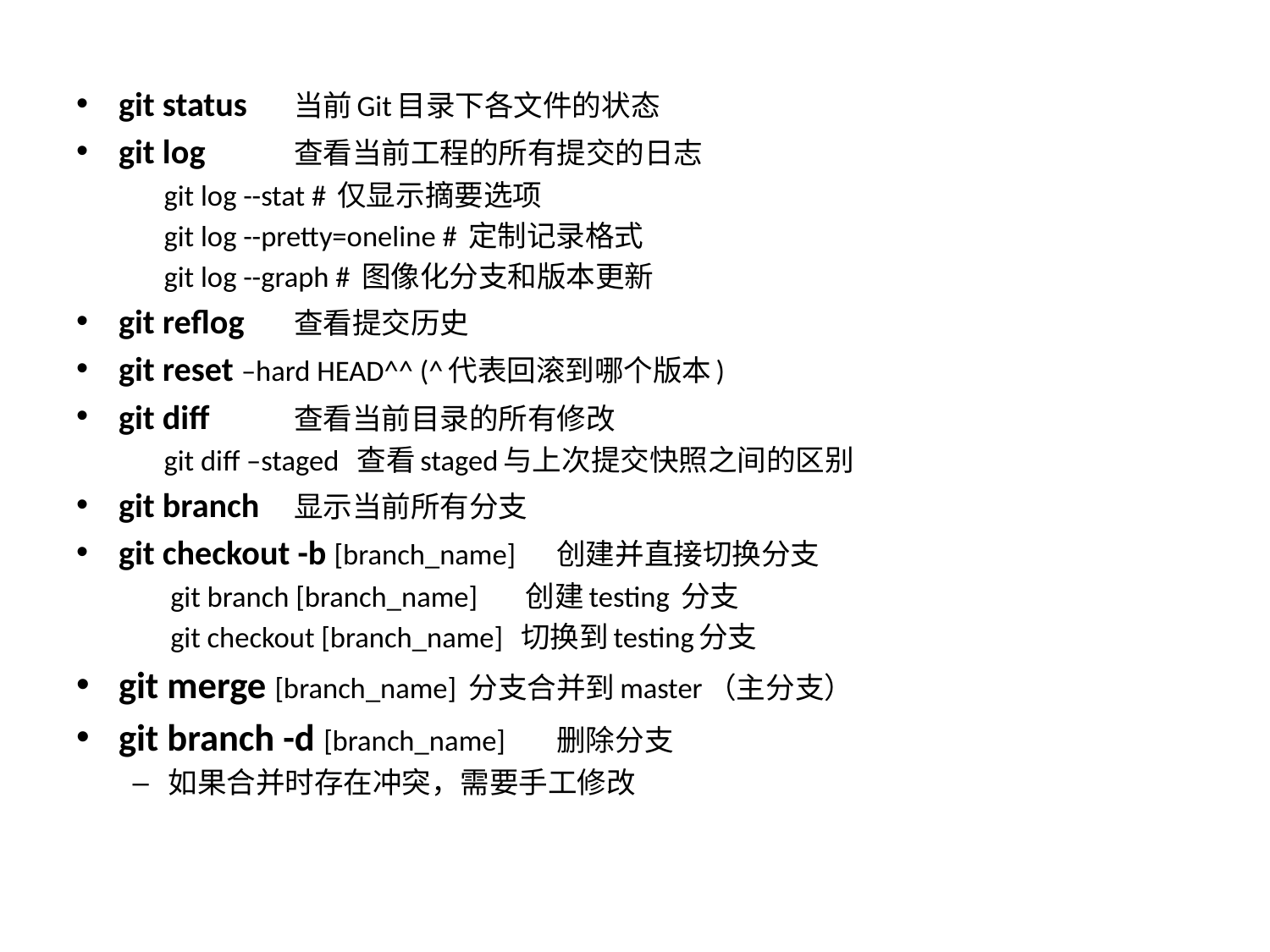

git status	当前Git目录下各文件的状态
git log 	查看当前工程的所有提交的日志
	git log --stat # 仅显示摘要选项
	git log --pretty=oneline # 定制记录格式
	git log --graph # 图像化分支和版本更新
git reflog	查看提交历史
git reset –hard HEAD^^ (^代表回滚到哪个版本)
git diff	查看当前目录的所有修改
	git diff –staged  查看staged与上次提交快照之间的区别
git branch	显示当前所有分支
git checkout -b [branch_name]		创建并直接切换分支
	 git branch [branch_name]	 创建testing 分支
	 git checkout [branch_name]  切换到testing分支
git merge [branch_name] 	分支合并到master（主分支）
git branch -d [branch_name]  		删除分支
如果合并时存在冲突，需要手工修改